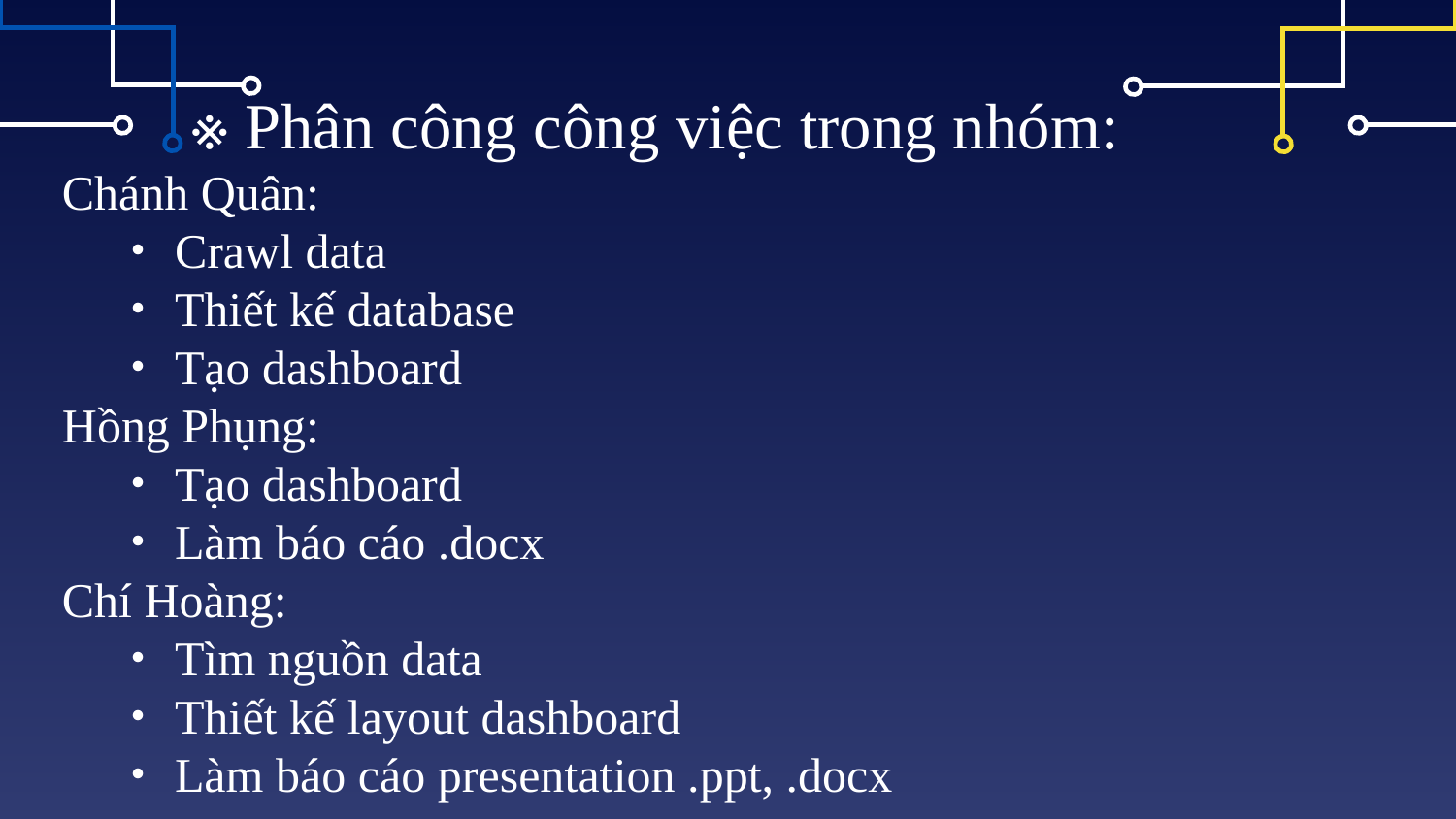

※ Phân công công việc trong nhóm:
Chánh Quân:
   ・Crawl data
   ・Thiết kế database
   ・Tạo dashboard
Hồng Phụng:
   ・Tạo dashboard
   ・Làm báo cáo .docx
Chí Hoàng:
   ・Tìm nguồn data
   ・Thiết kế layout dashboard
   ・Làm báo cáo presentation .ppt, .docx